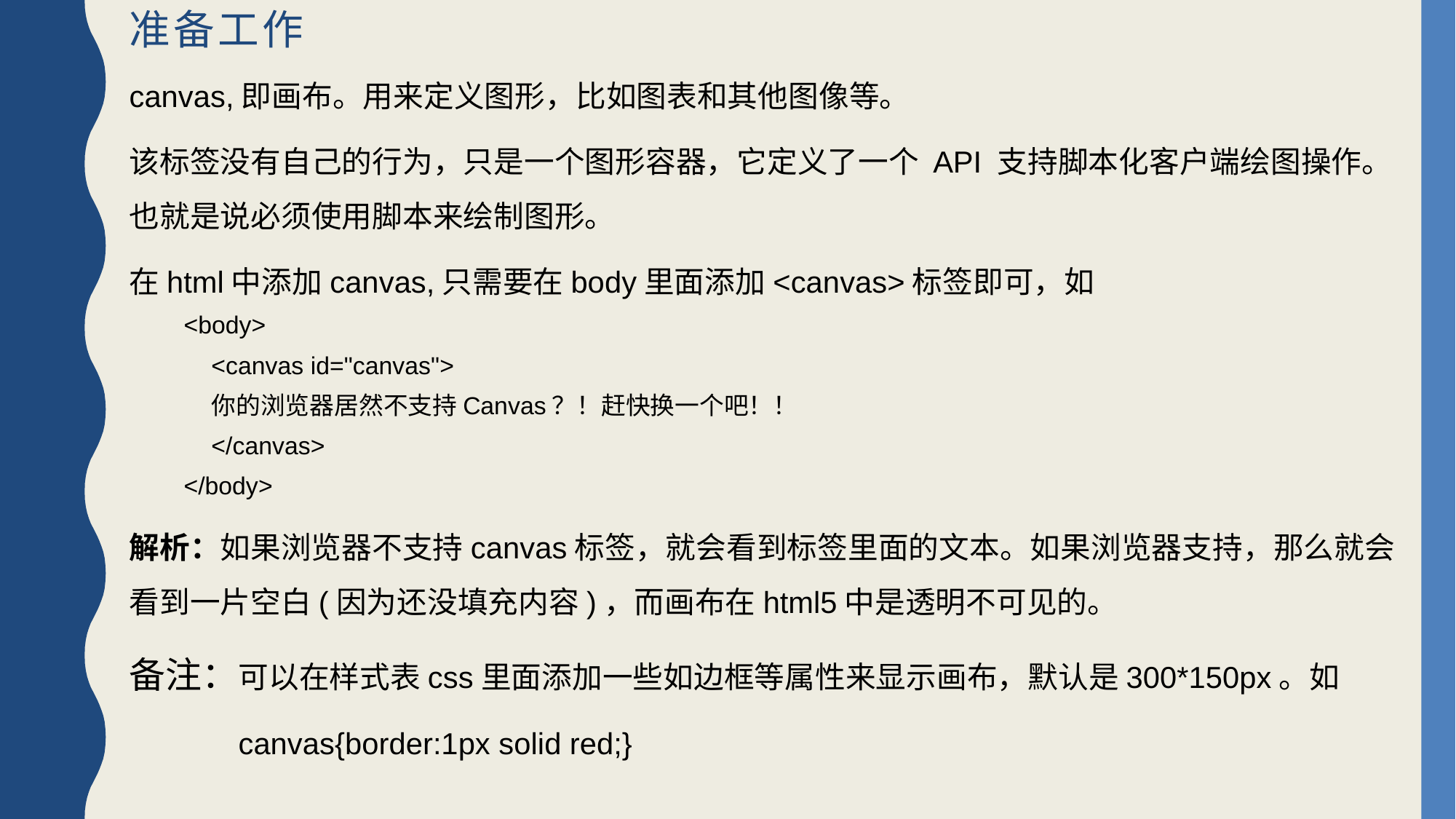

# 准备工作
canvas,即画布。用来定义图形，比如图表和其他图像等。
该标签没有自己的行为，只是一个图形容器，它定义了一个 API 支持脚本化客户端绘图操作。也就是说必须使用脚本来绘制图形。
在html中添加canvas,只需要在body里面添加<canvas>标签即可，如
<body>
    <canvas id="canvas">
    你的浏览器居然不支持Canvas？！赶快换一个吧！！
    </canvas>
</body>
解析：如果浏览器不支持canvas标签，就会看到标签里面的文本。如果浏览器支持，那么就会看到一片空白(因为还没填充内容)，而画布在html5中是透明不可见的。
备注：可以在样式表css里面添加一些如边框等属性来显示画布，默认是300*150px。如
	canvas{border:1px solid red;}